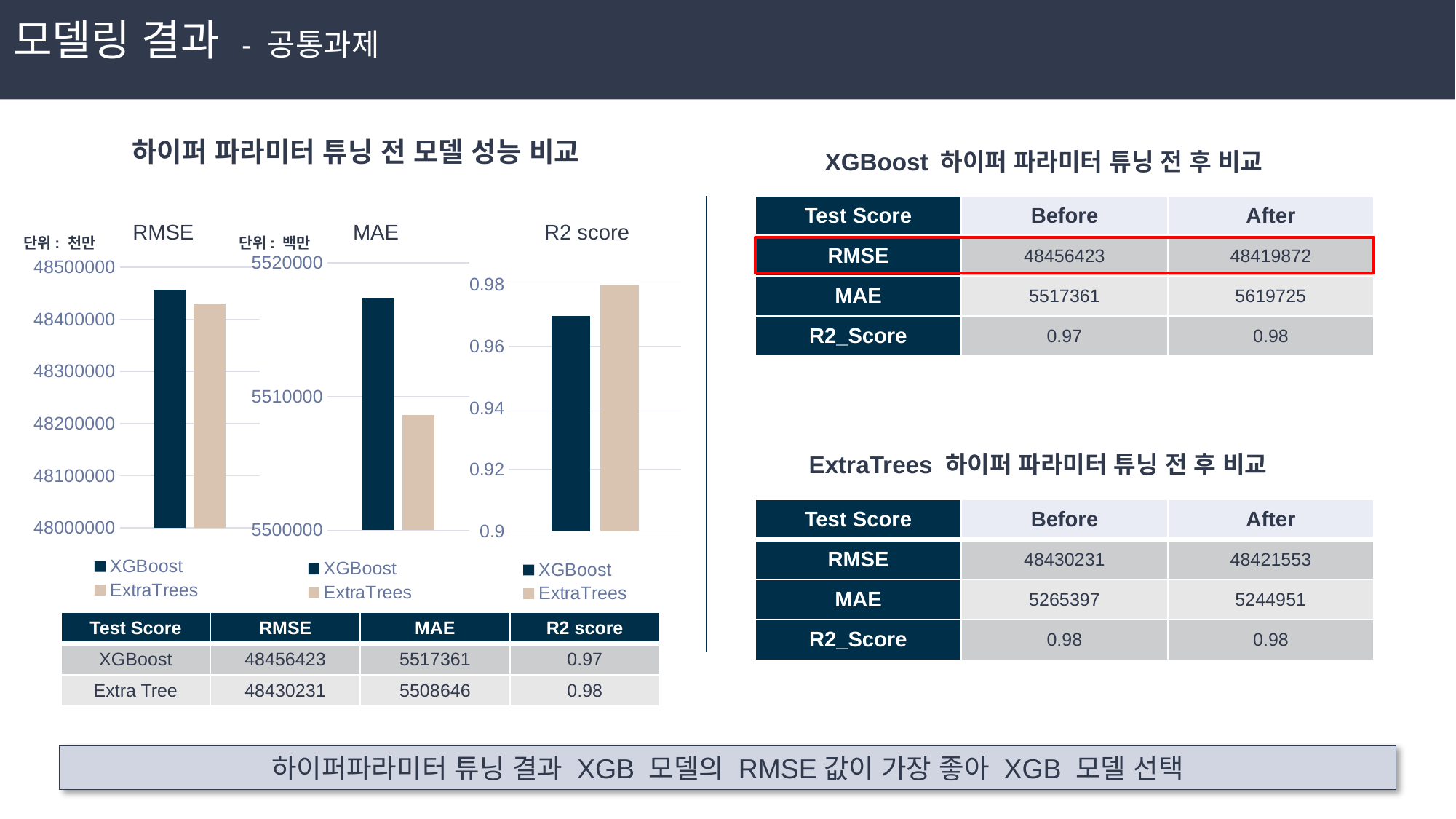

# 모델링 결과 - 공통과제
하이퍼 파라미터 튜닝 전 모델 성능 비교
XGBoost 하이퍼 파라미터 튜닝 전 후 비교
| Test Score | Before | After |
| --- | --- | --- |
| RMSE | 48456423 | 48419872 |
| MAE | 5517361 | 5619725 |
| R2\_Score | 0.97 | 0.98 |
RMSE
R2 score
MAE
단위: 천만
단위: 백만

### Chart

| Category | XGBoost | ExtraTrees |
|---|---|---|
| 항목 1 | 5517361.0 | 5508646.0 |

### Chart

| Category | XGBoost | ExtraTrees |
|---|---|---|
| 항목 1 | 0.97 | 0.98 |

### Chart

| Category | XGBoost | ExtraTrees |
|---|---|---|
| 항목 1 | 48456423.0 | 48430231.0 |
ExtraTrees 하이퍼 파라미터 튜닝 전 후 비교
| Test Score | Before | After |
| --- | --- | --- |
| RMSE | 48430231 | 48421553 |
| MAE | 5265397 | 5244951 |
| R2\_Score | 0.98 | 0.98 |
| Test Score | RMSE | MAE | R2 score |
| --- | --- | --- | --- |
| XGBoost | 48456423 | 5517361 | 0.97 |
| Extra Tree | 48430231 | 5508646 | 0.98 |
하이퍼파라미터 튜닝 결과 XGB 모델의 RMSE값이 가장 좋아 XGB 모델 선택